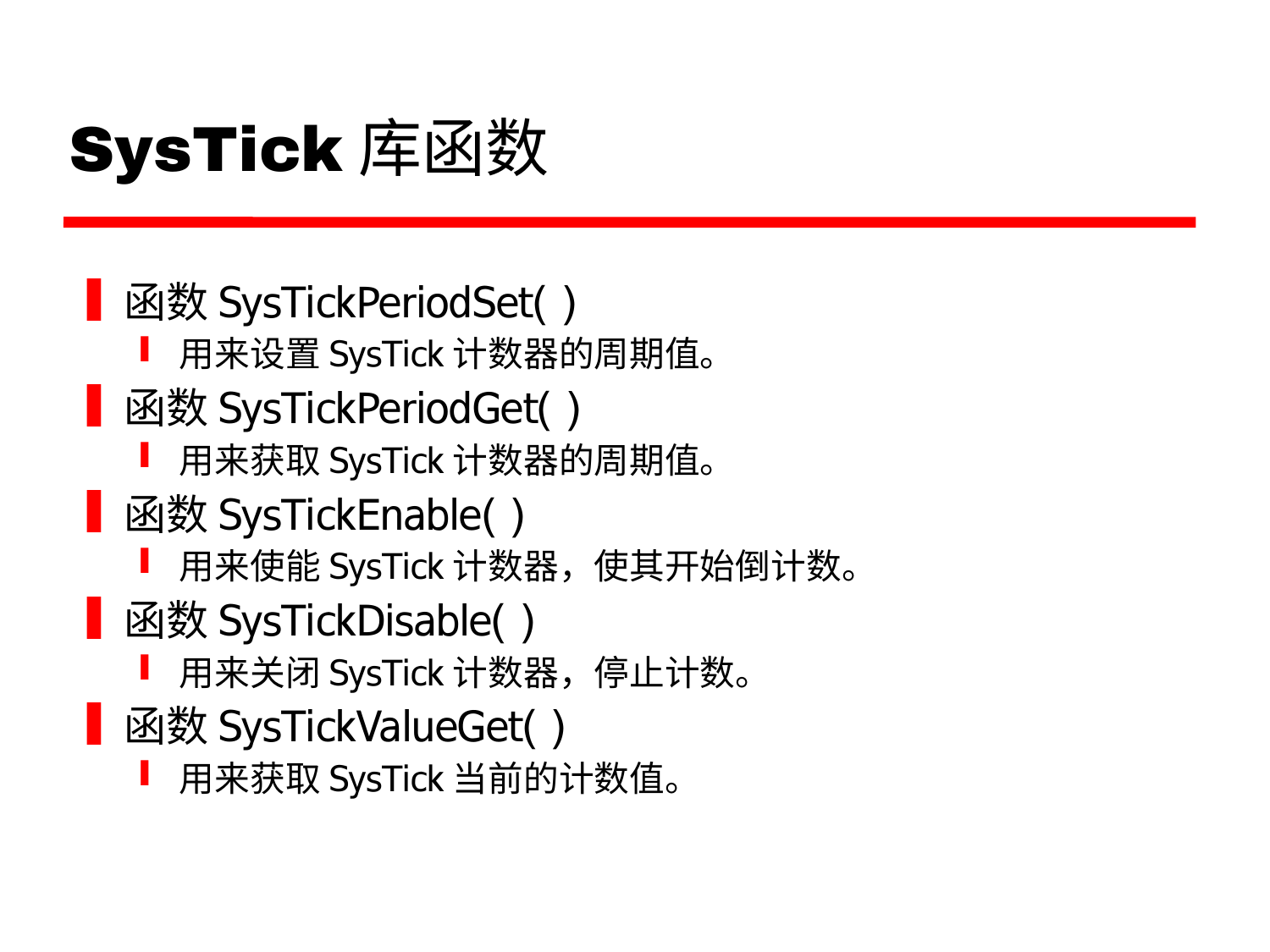

# SysTick库函数
函数SysTickPeriodSet( )
用来设置SysTick计数器的周期值。
函数SysTickPeriodGet( )
用来获取SysTick计数器的周期值。
函数SysTickEnable( )
用来使能SysTick计数器，使其开始倒计数。
函数SysTickDisable( )
用来关闭SysTick计数器，停止计数。
函数SysTickValueGet( )
用来获取SysTick当前的计数值。